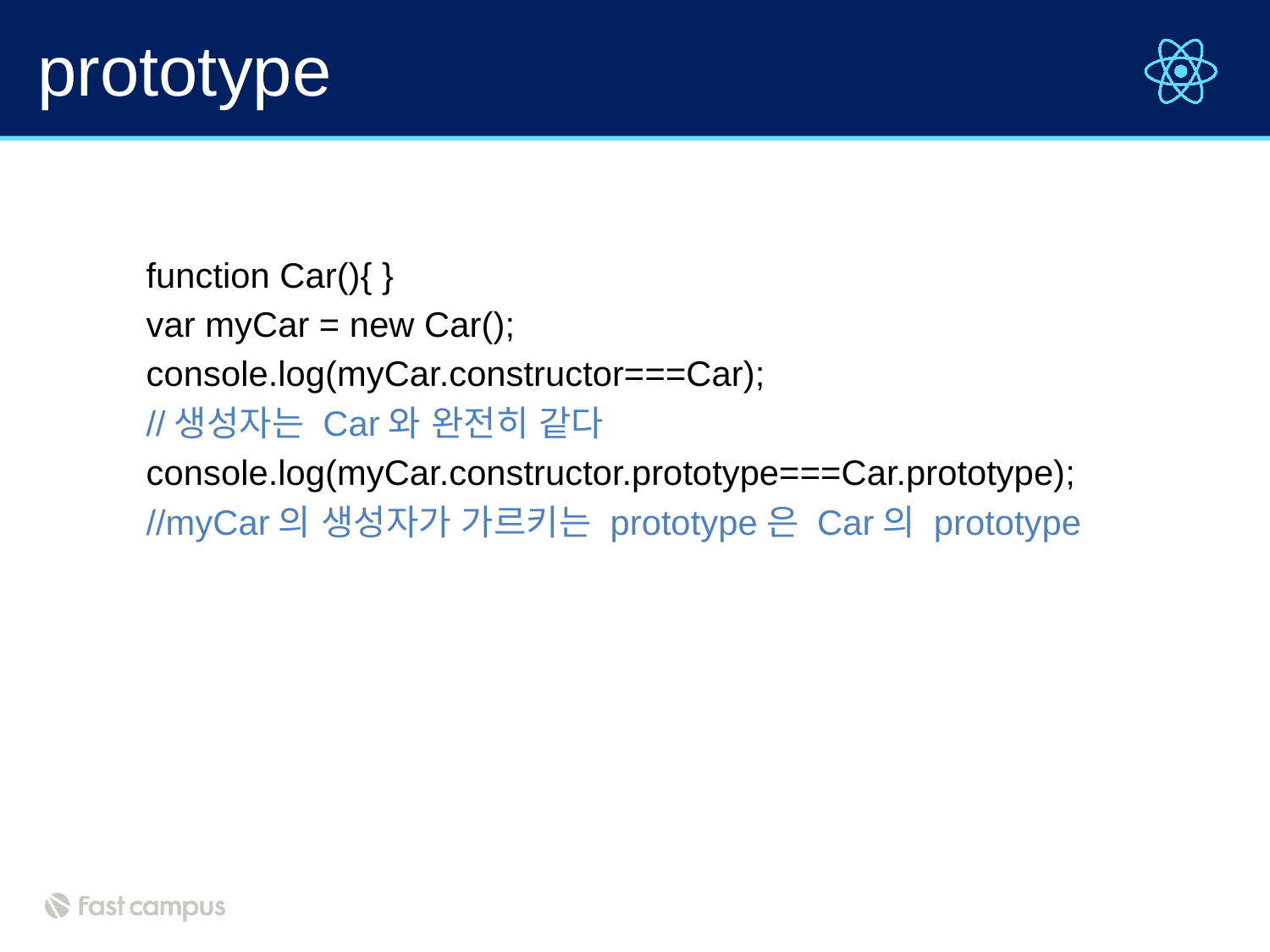

# prototype
function Car(){ }
var myCar = new Car();
console.log(myCar.constructor===Car);
//생성자는 Car와 완전히 같다
console.log(myCar.constructor.prototype===Car.prototype);
//myCar의 생성자가 가르키는 prototype은 Car의 prototype